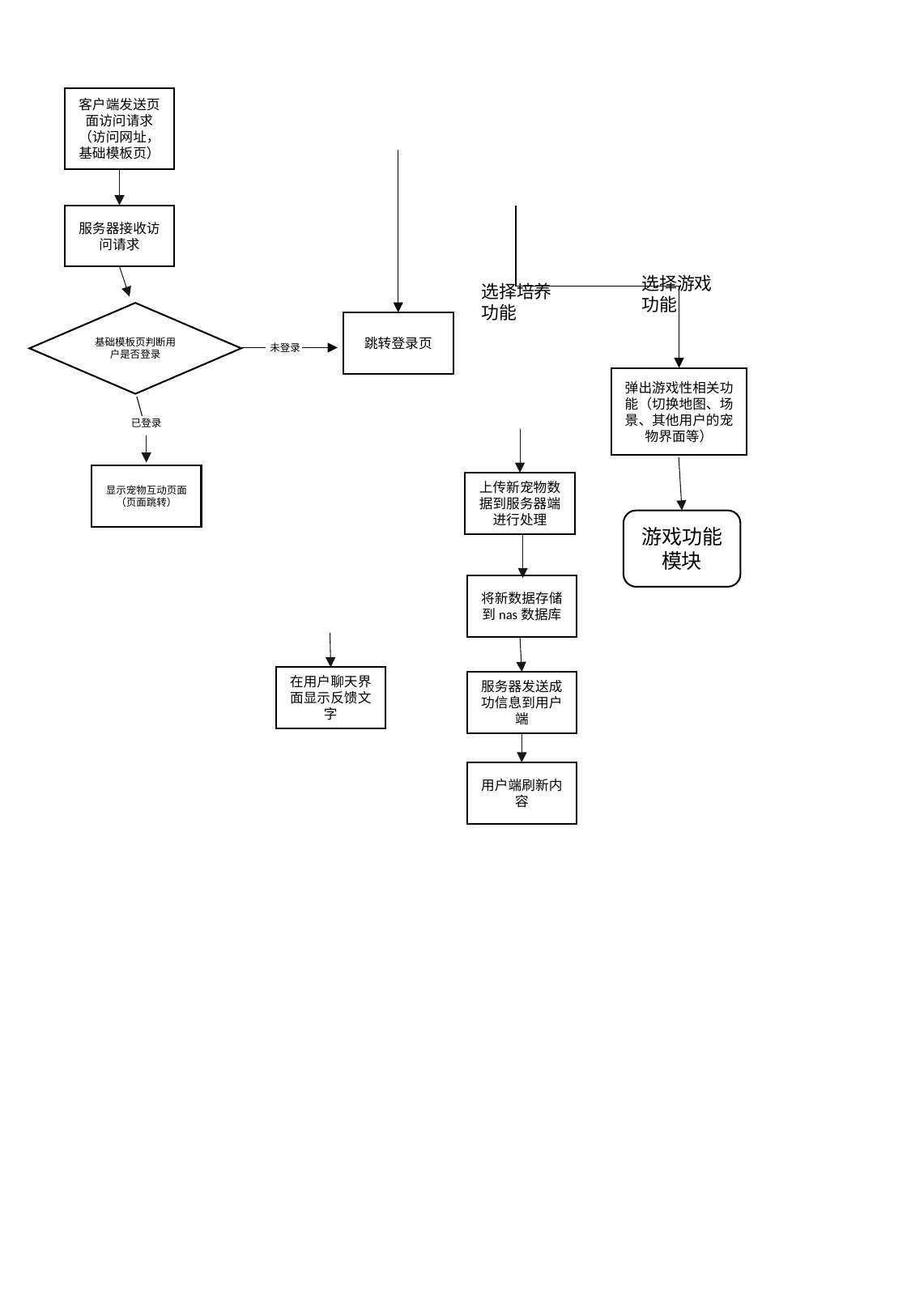

客户端发送页面访问请求（访问网址，基础模板页）
服务器接收访问请求
选择游戏功能
选择培养功能
基础模板页判断用户是否登录
跳转登录页
未登录
弹出游戏性相关功能（切换地图、场景、其他用户的宠物界面等）
  已登录
显示宠物互动页面
（页面跳转）
上传新宠物数据到服务器端进行处理
游戏功能模块
将新数据存储到nas数据库
在用户聊天界面显示反馈文字
服务器发送成功信息到用户端
用户端刷新内容